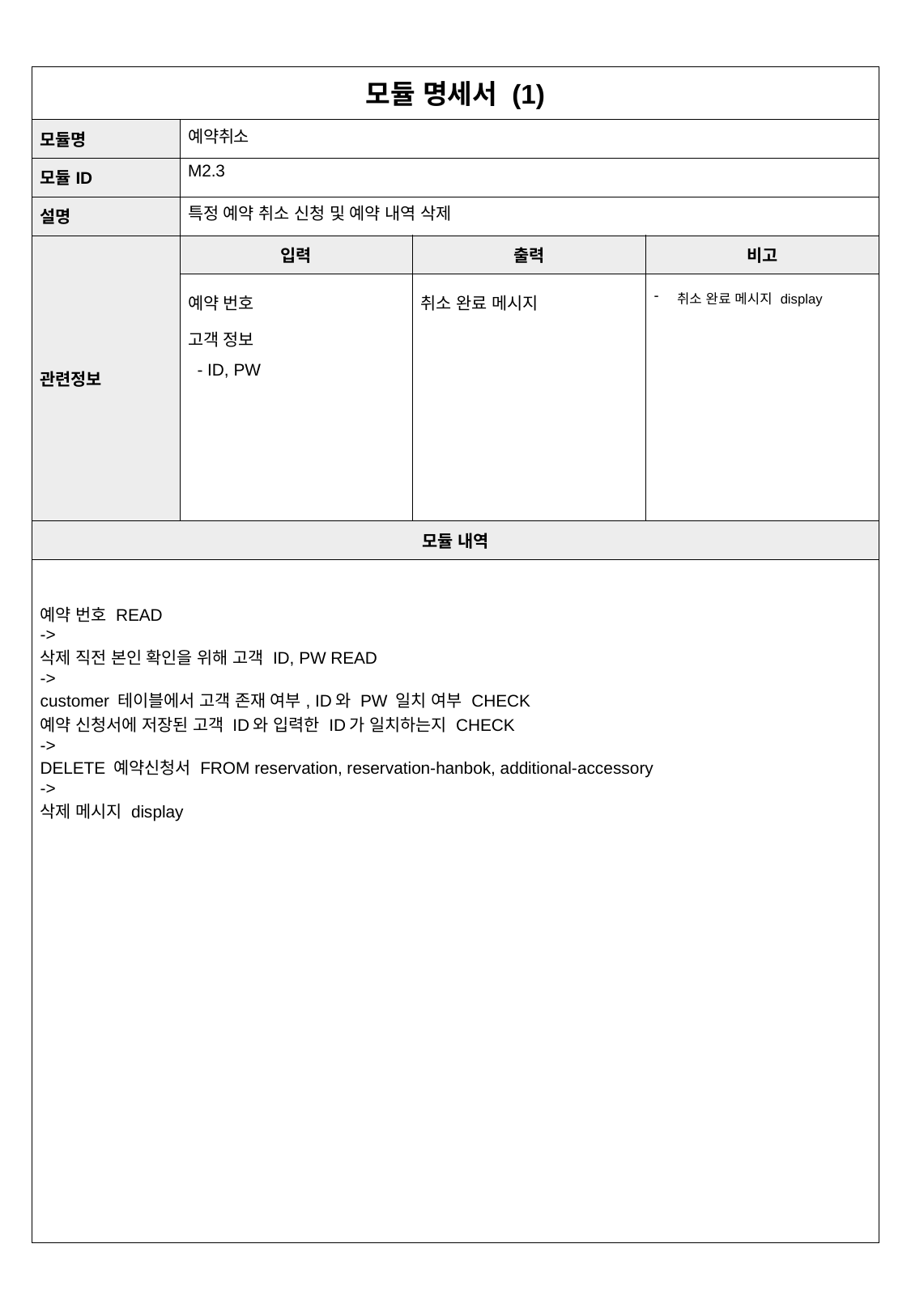

| 모듈 명세서 (1) | 주문신청서작성 |  |  |
| --- | --- | --- | --- |
| 모듈명 | 예약취소 |  |  |
| 모듈ID | M2.3 |  |  |
| 설명 | 특정 예약 취소 신청 및 예약 내역 삭제 |  |  |
| 관련정보 | 입력 | 출력 | 비고 |
|  | 예약 번호 고객 정보 - ID, PW | 취소 완료 메시지 | 취소 완료 메시지 display |
| 모듈 내역 |  |  |  |
| 예약 번호 READ -> 삭제 직전 본인 확인을 위해 고객 ID, PW READ -> customer 테이블에서 고객 존재 여부, ID와 PW 일치 여부 CHECK 예약 신청서에 저장된 고객 ID와 입력한 ID가 일치하는지 CHECK -> DELETE 예약신청서 FROM reservation, reservation-hanbok, additional-accessory -> 삭제 메시지 display |  |  |  |